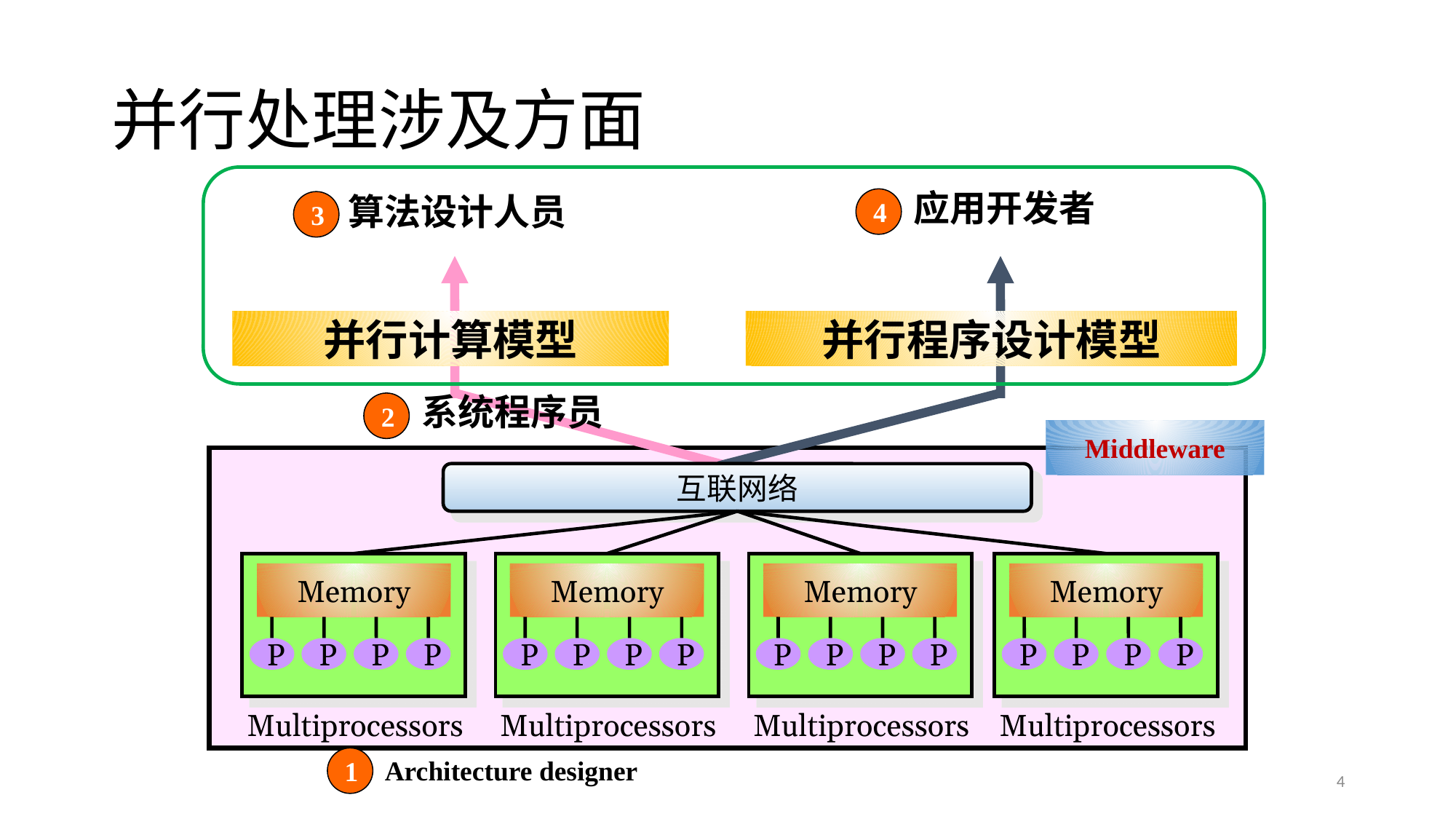

# 并行处理涉及方面

应用开发者
算法设计人员
4
3

并行计算模型
并行程序设计模型
系统程序员
2

Middleware

互联网络

Memory
Memory
Memory
Memory

P
P
P
P
P
P
P
P
P
P
P
P
P
P
P
P
Multiprocessors
Multiprocessors
Multiprocessors
Multiprocessors
1
Architecture designer
4